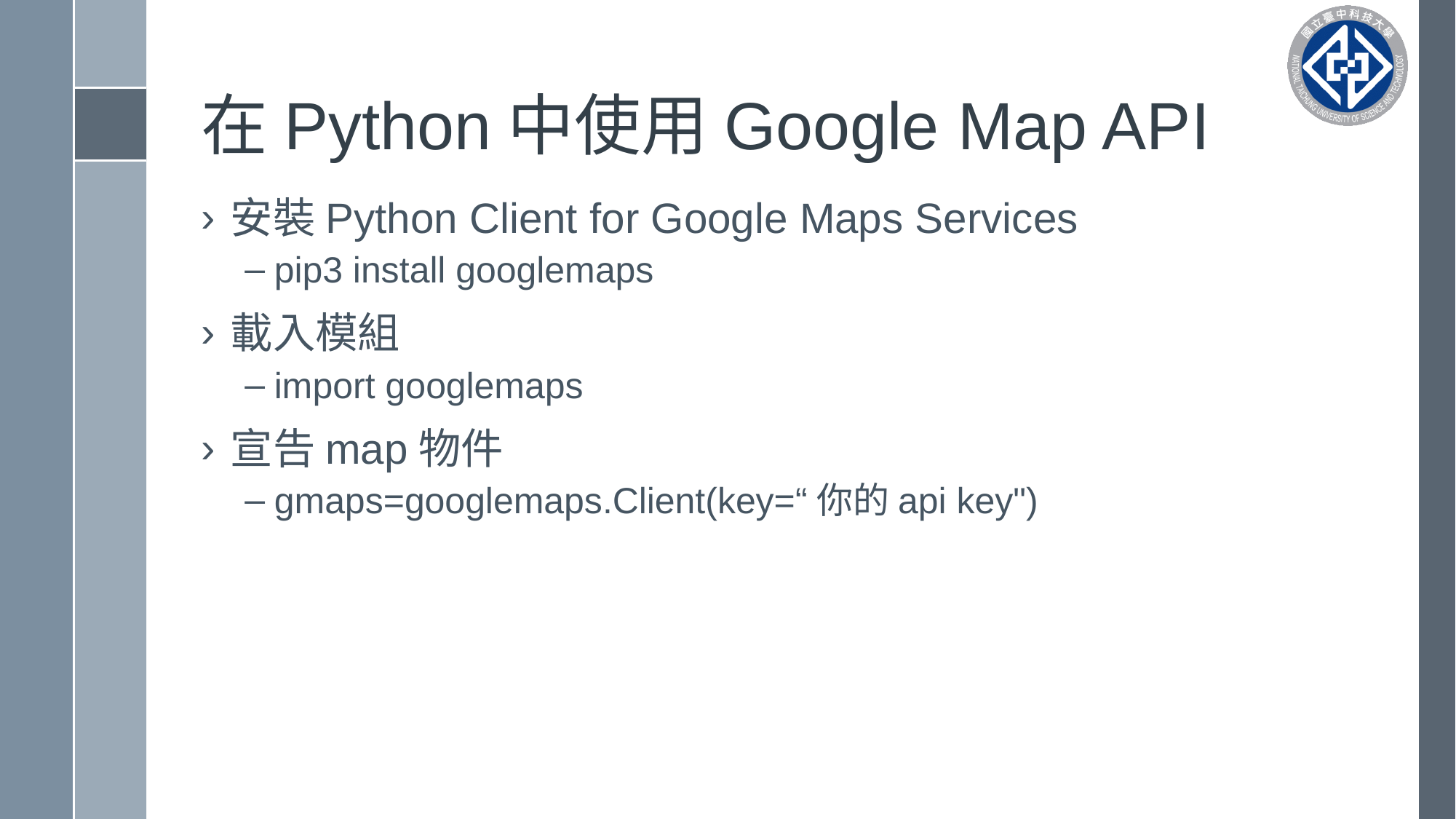

# 在Python中使用Google Map API
安裝Python Client for Google Maps Services
pip3 install googlemaps
載入模組
import googlemaps
宣告map物件
gmaps=googlemaps.Client(key=“你的api key")